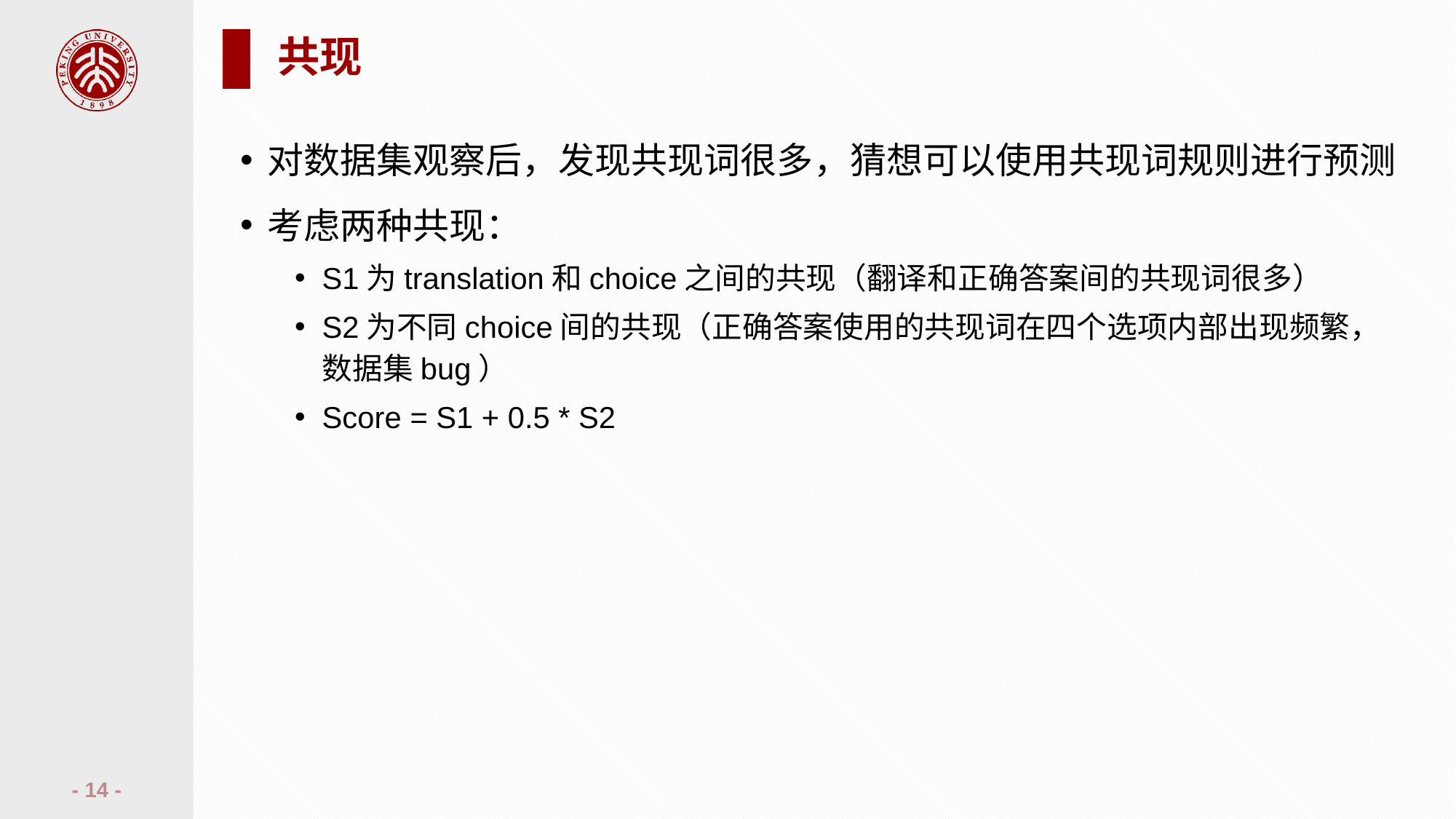

# 共现
对数据集观察后，发现共现词很多，猜想可以使用共现词规则进行预测
考虑两种共现：
S1为translation和choice之间的共现（翻译和正确答案间的共现词很多）
S2为不同choice间的共现（正确答案使用的共现词在四个选项内部出现频繁，数据集bug）
Score = S1 + 0.5 * S2
- 14 -